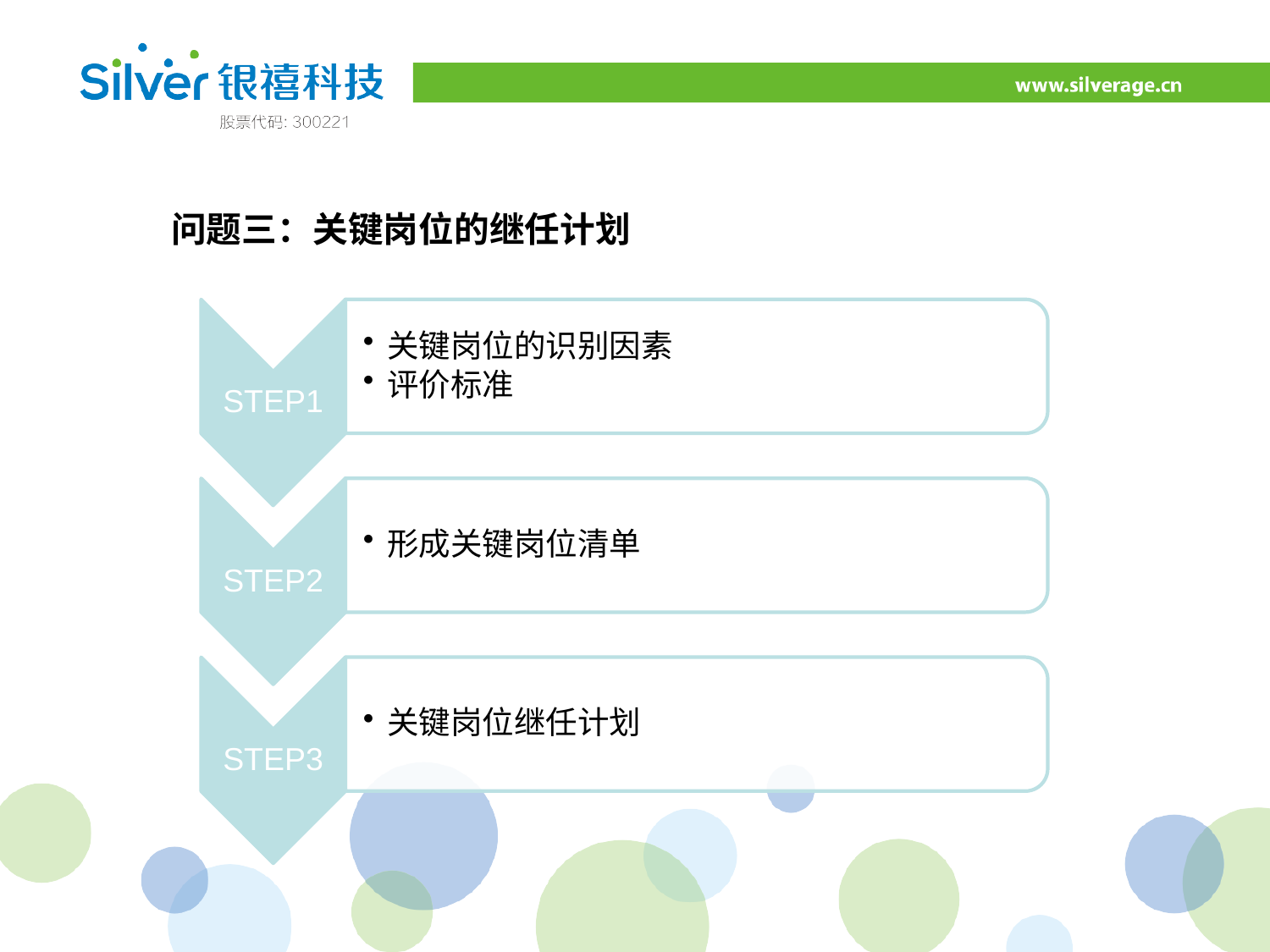

问题三：关键岗位的继任计划

STEP1
关键岗位的识别因素
评价标准
STEP2
形成关键岗位清单
STEP3
关键岗位继任计划